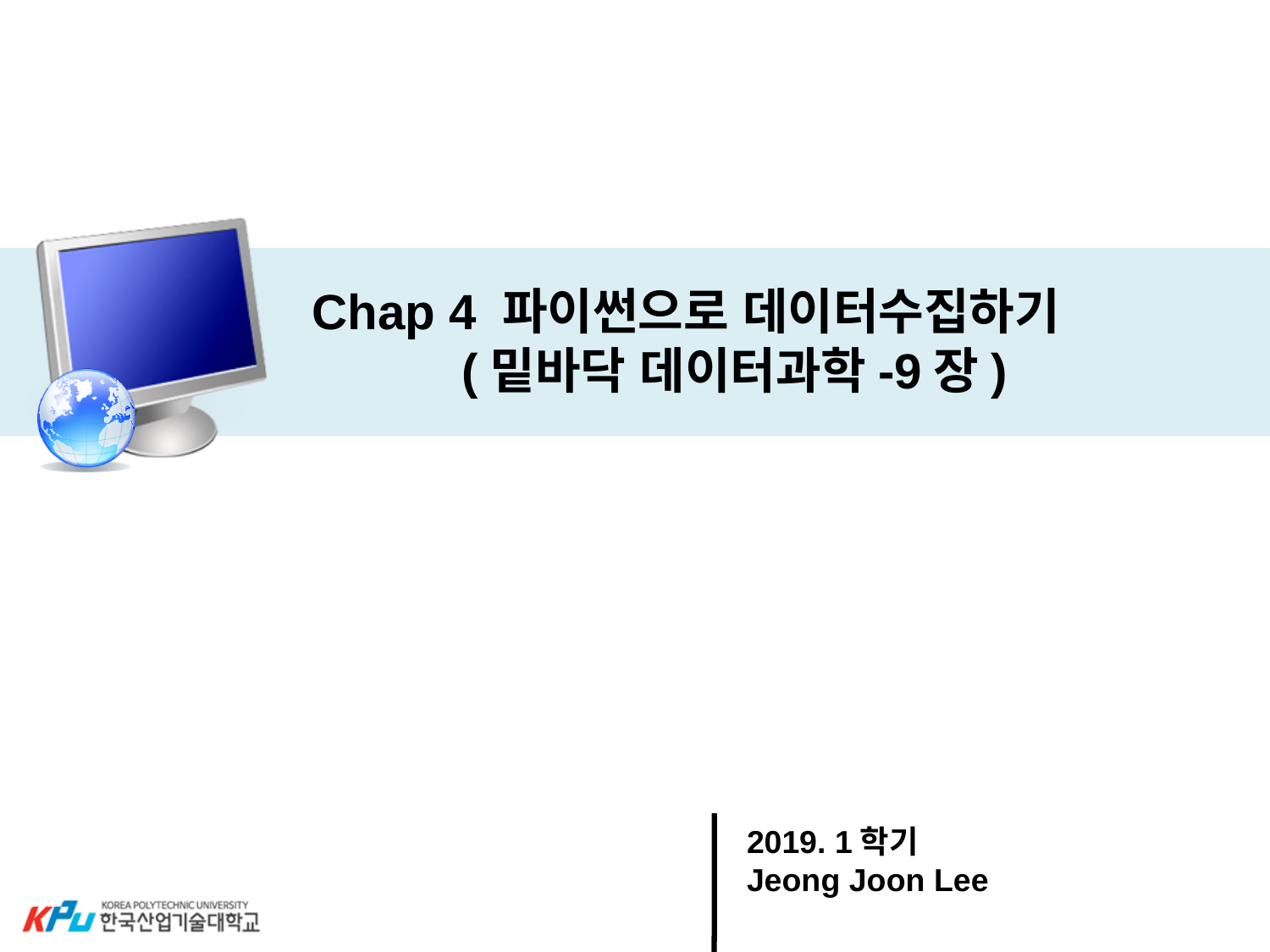

# Chap 4 파이썬으로 데이터수집하기 (밑바닥 데이터과학-9장)
2019. 1학기
Jeong Joon Lee